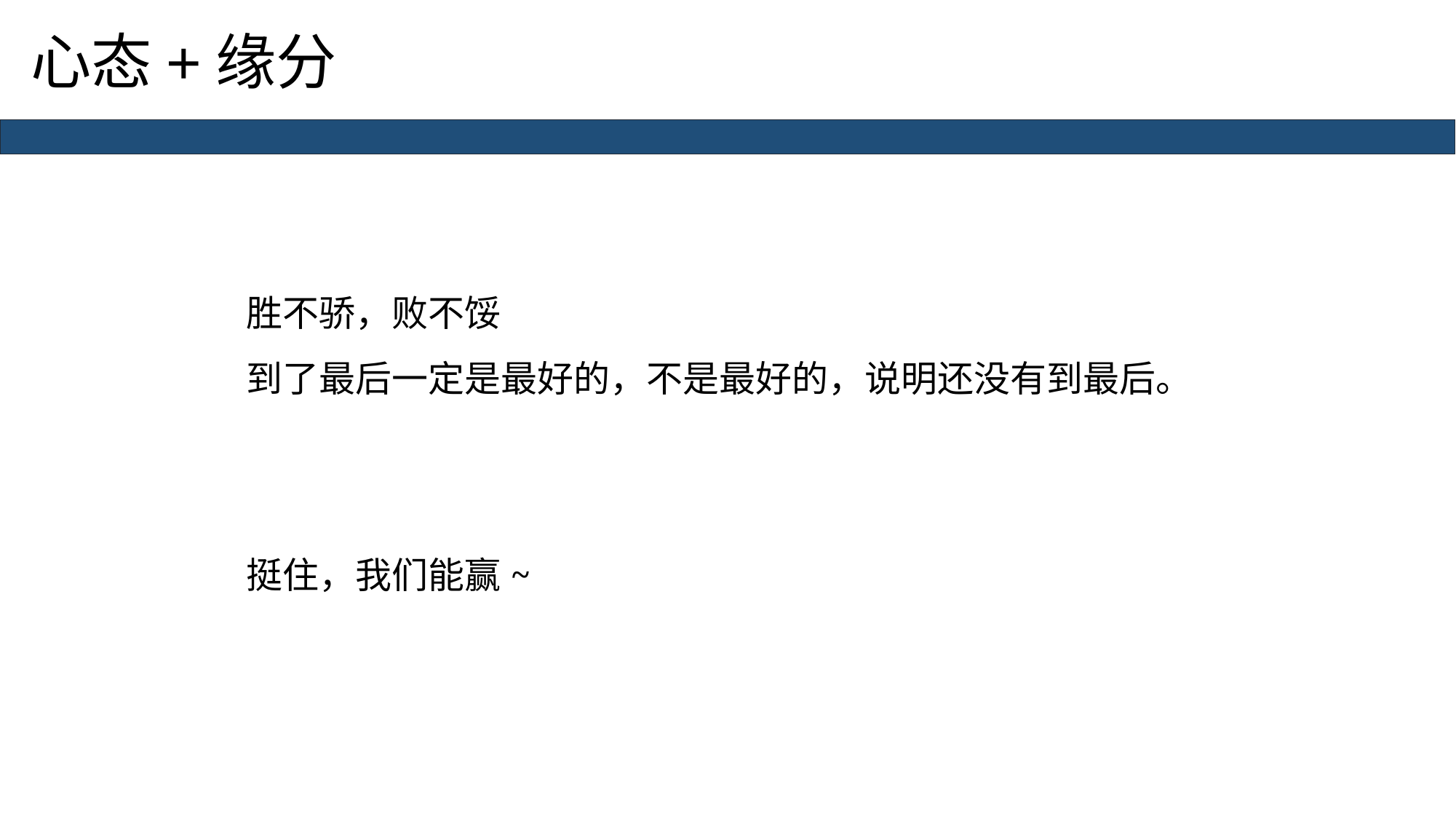

心态+缘分

胜不骄，败不馁
到了最后一定是最好的，不是最好的，说明还没有到最后。

挺住，我们能赢~